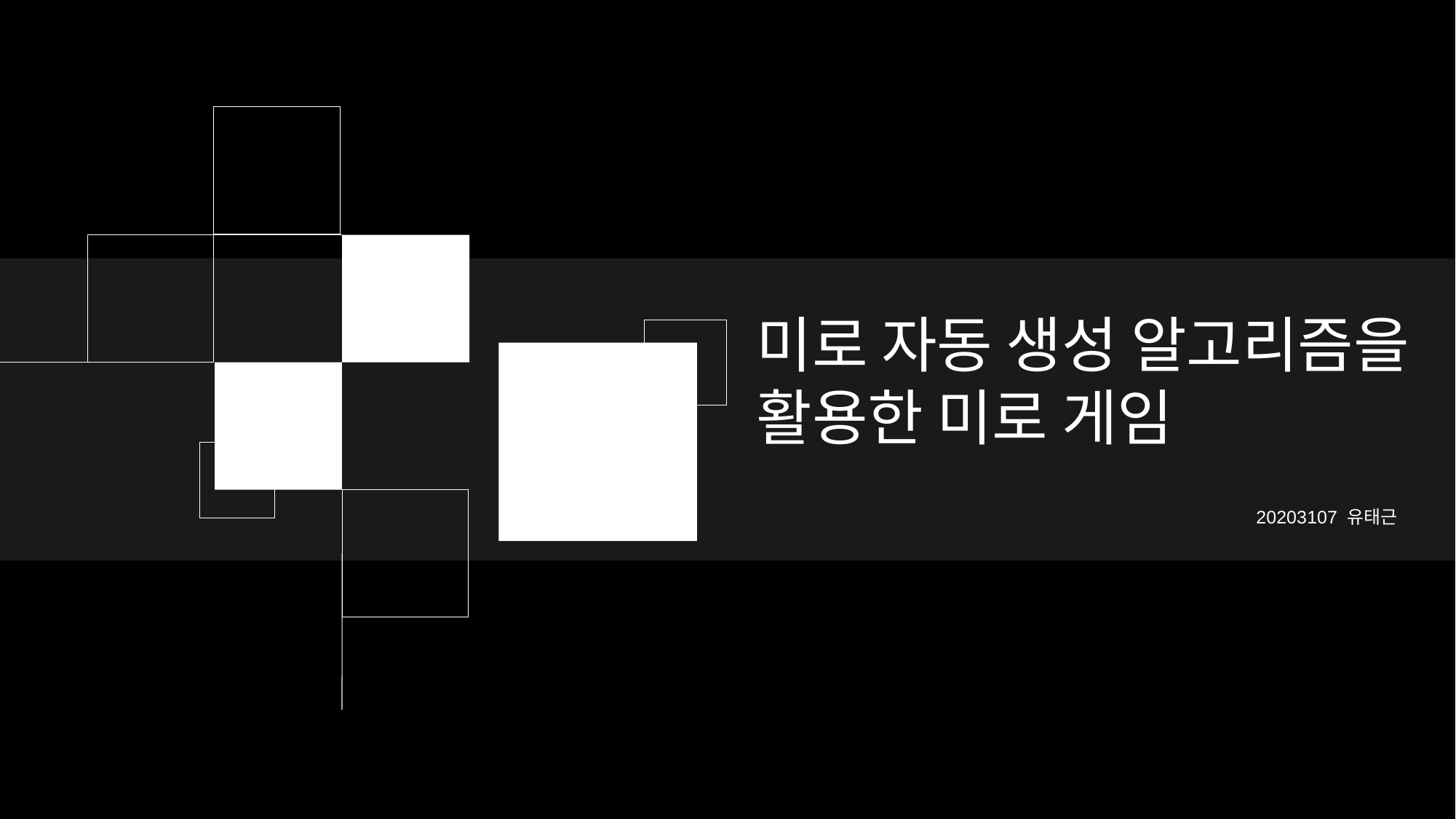

미로 자동 생성 알고리즘을 활용한 미로 게임
20203107 유태근